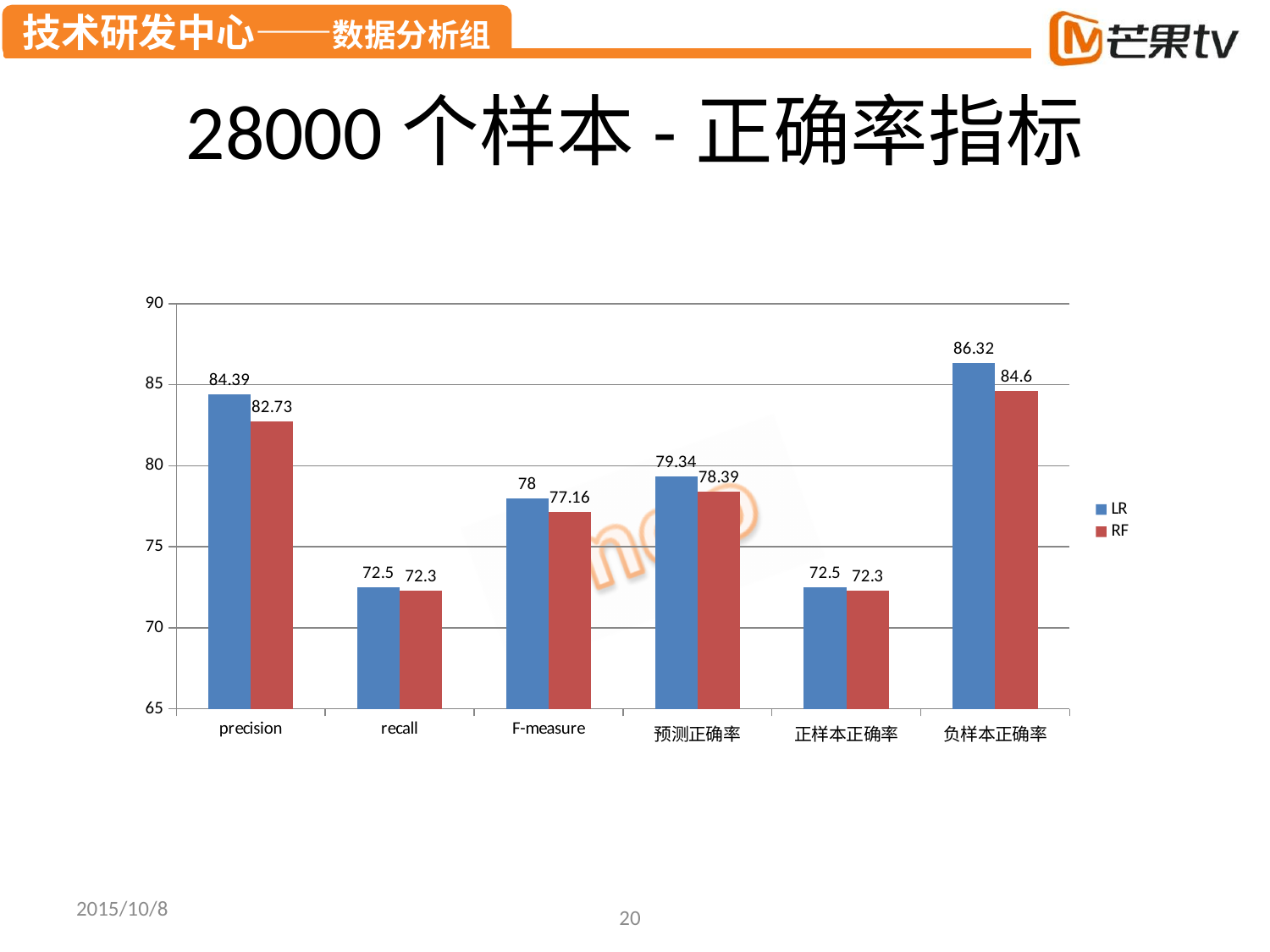

# 28000个样本-正确率指标

### Chart

| Category | LR | RF |
|---|---|---|
| precision | 84.39 | 82.73 |
| recall | 72.5 | 72.3 |
| F-measure | 78.0 | 77.16 |
| 预测正确率 | 79.34 | 78.39 |
| 正样本正确率 | 72.5 | 72.3 |
| 负样本正确率 | 86.32 | 84.6 |
2015/10/8
20